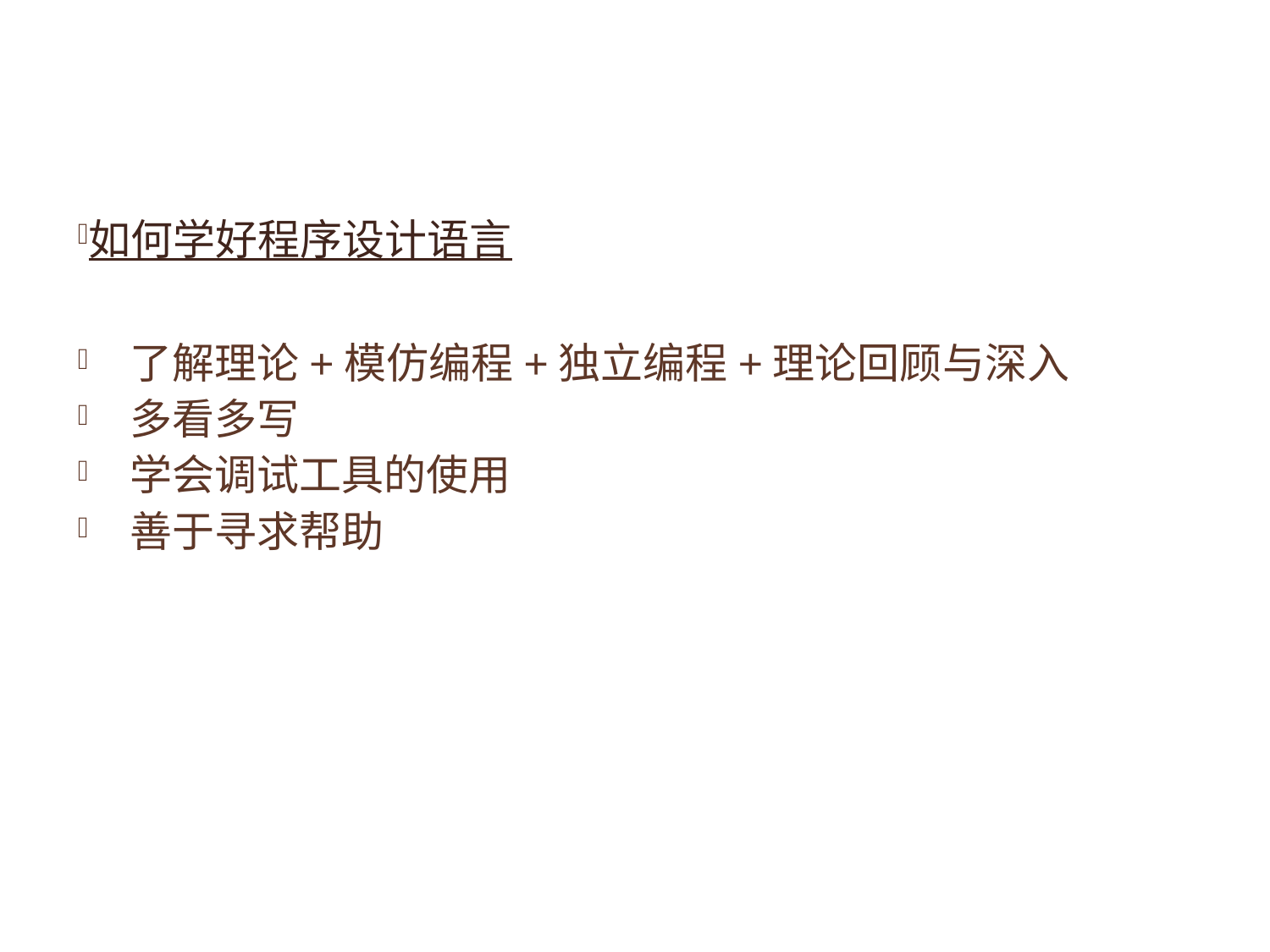

如何学好程序设计语言

了解理论+模仿编程+独立编程+理论回顾与深入
多看多写
学会调试工具的使用
善于寻求帮助